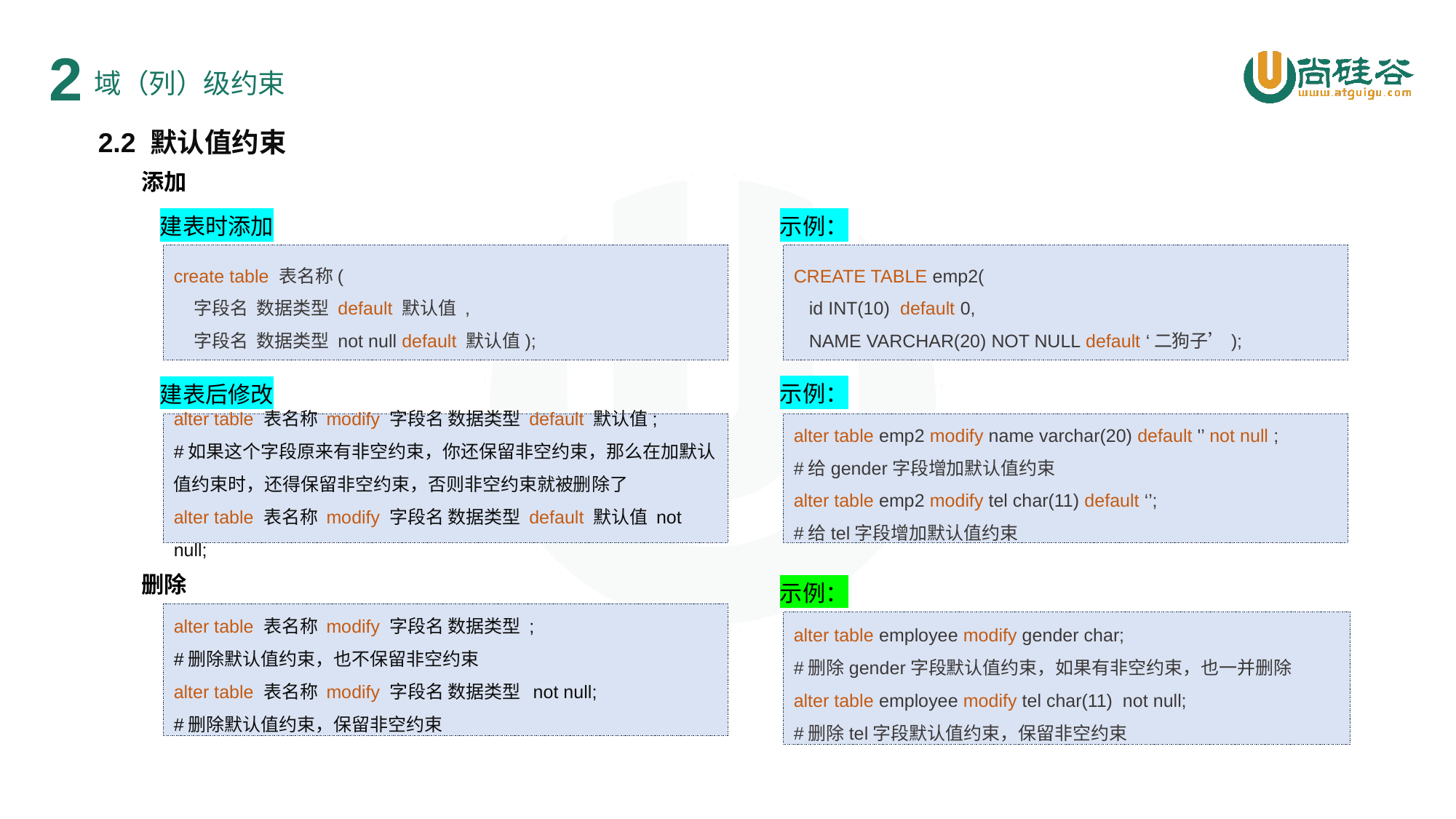

2
域（列）级约束
2.2 默认值约束
添加
建表时添加
示例：
create table 表名称(
    字段名  数据类型 default 默认值 ,
    字段名  数据类型 not null default 默认值);
CREATE TABLE emp2(
   id INT(10)  default 0,
   NAME VARCHAR(20) NOT NULL default ‘二狗子’);
示例：
建表后修改
alter table 表名称 modify 字段名 数据类型 default 默认值;
#如果这个字段原来有非空约束，你还保留非空约束，那么在加默认值约束时，还得保留非空约束，否则非空约束就被删除了
alter table 表名称 modify 字段名 数据类型 default 默认值 not null;
alter table emp2 modify name varchar(20) default '’ not null ;
#给gender字段增加默认值约束
alter table emp2 modify tel char(11) default ‘’;
#给tel字段增加默认值约束
删除
示例：
alter table 表名称 modify 字段名 数据类型 ;
#删除默认值约束，也不保留非空约束
alter table 表名称 modify 字段名 数据类型  not null;
#删除默认值约束，保留非空约束
alter table employee modify gender char;
#删除gender字段默认值约束，如果有非空约束，也一并删除
alter table employee modify tel char(11)  not null;
#删除tel字段默认值约束，保留非空约束